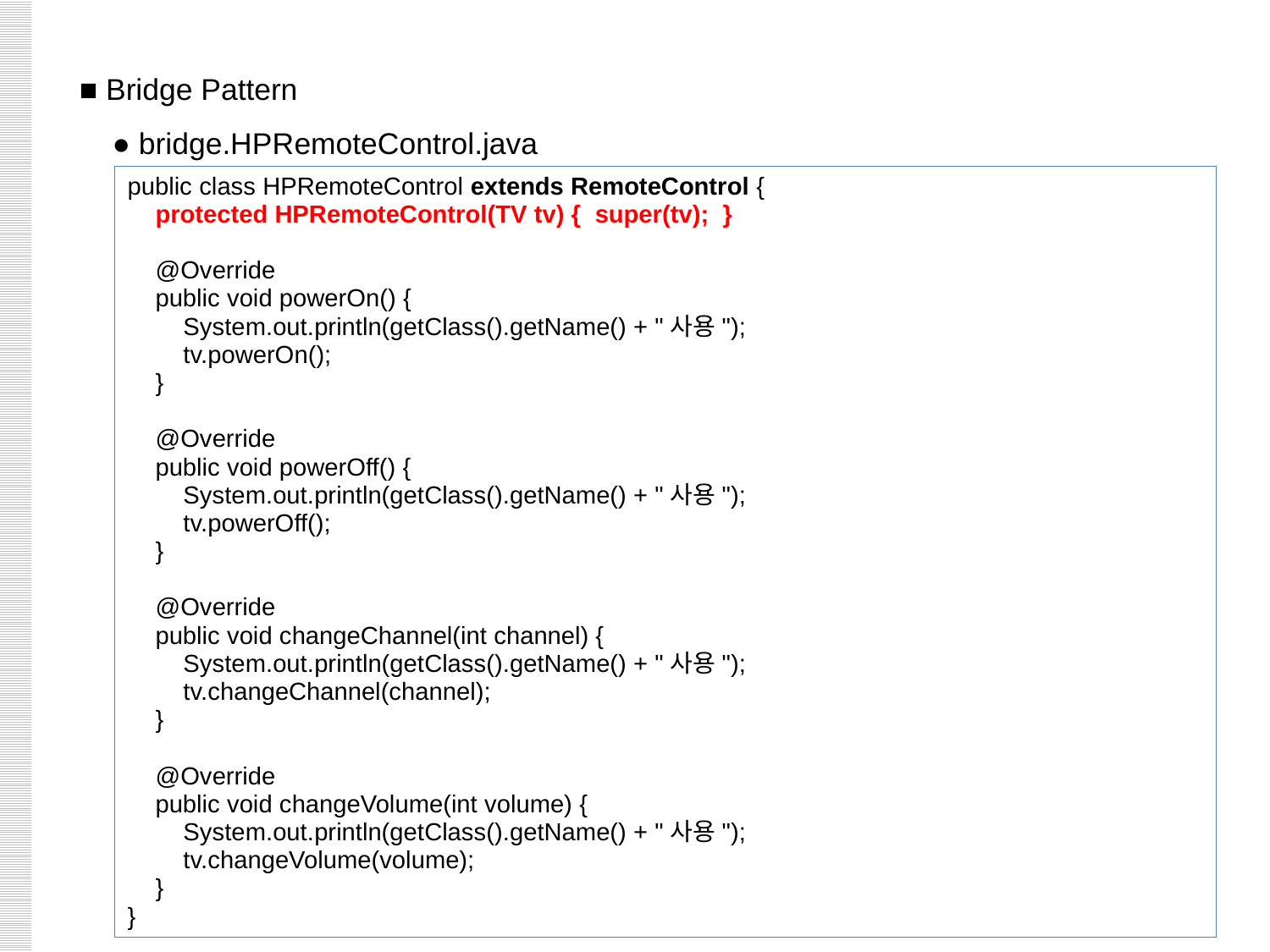

■ Bridge Pattern
    ● bridge.HPRemoteControl.java
public class HPRemoteControl extends RemoteControl {
    protected HPRemoteControl(TV tv) {  super(tv);  }

    @Override
    public void powerOn() {
        System.out.println(getClass().getName() + "사용");
        tv.powerOn();
    }

    @Override
    public void powerOff() {
        System.out.println(getClass().getName() + "사용");
        tv.powerOff();
    }

    @Override
    public void changeChannel(int channel) {
        System.out.println(getClass().getName() + "사용");
        tv.changeChannel(channel);
    }

    @Override
    public void changeVolume(int volume) {
        System.out.println(getClass().getName() + "사용");
        tv.changeVolume(volume);
    }
}